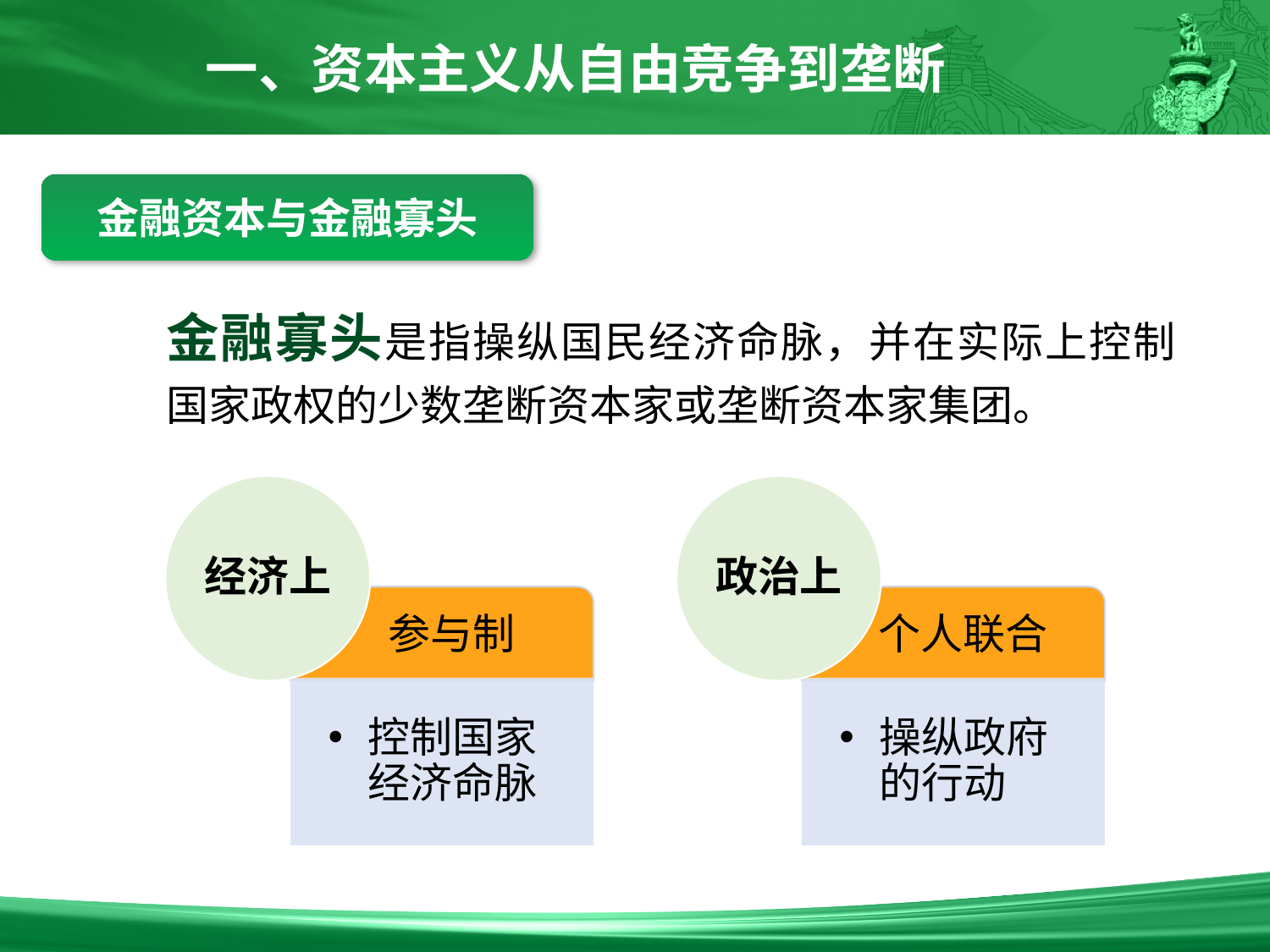

一、资本主义从自由竞争到垄断
金融资本与金融寡头
金融寡头是指操纵国民经济命脉，并在实际上控制国家政权的少数垄断资本家或垄断资本家集团。
经济上
政治上
参与制
个人联合
控制国家经济命脉
操纵政府的行动